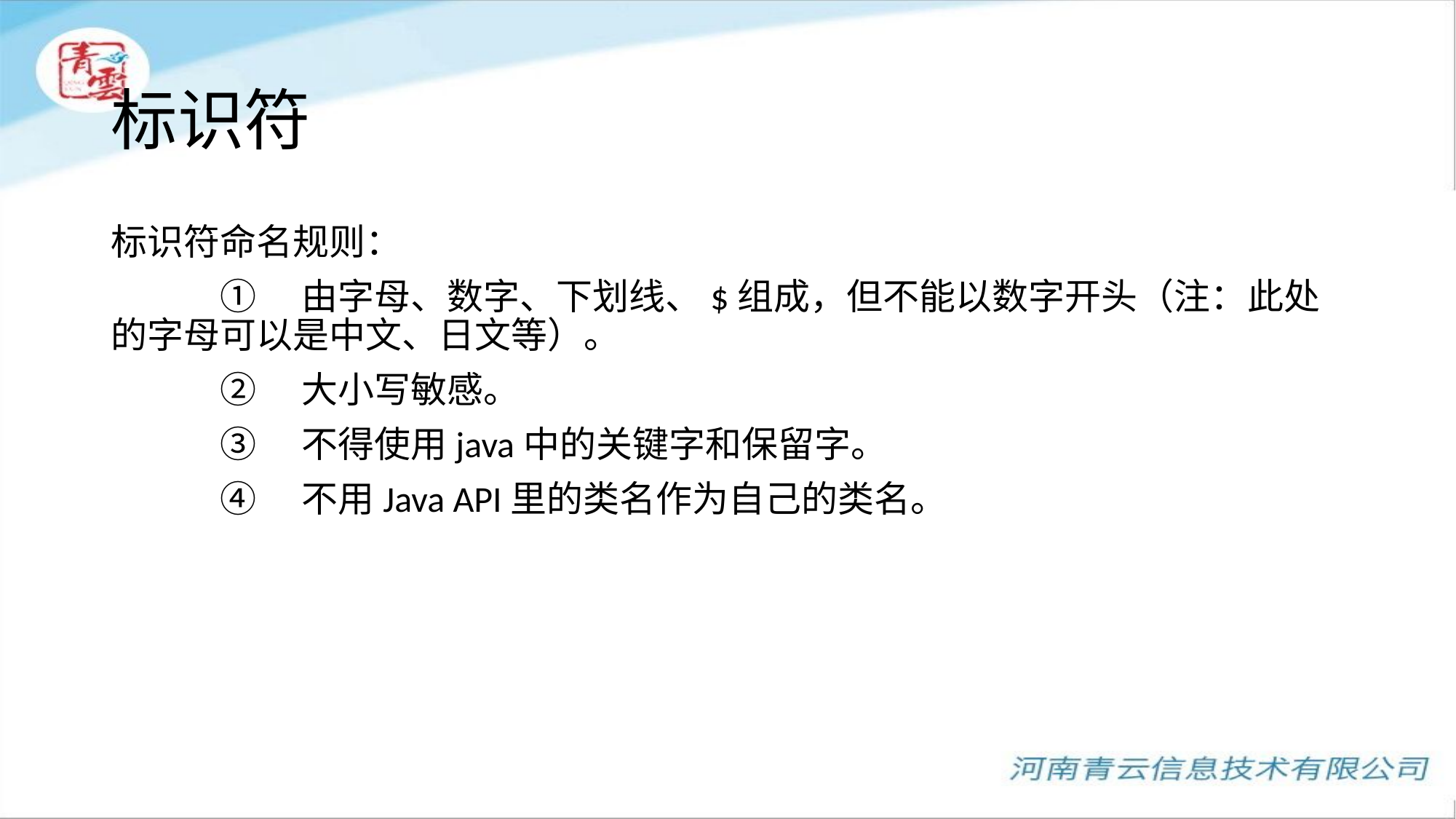

# 标识符
标识符命名规则：
	①　由字母、数字、下划线、$组成，但不能以数字开头（注：此处的字母可以是中文、日文等）。
	②　大小写敏感。
	③　不得使用java中的关键字和保留字。
	④　不用Java API里的类名作为自己的类名。